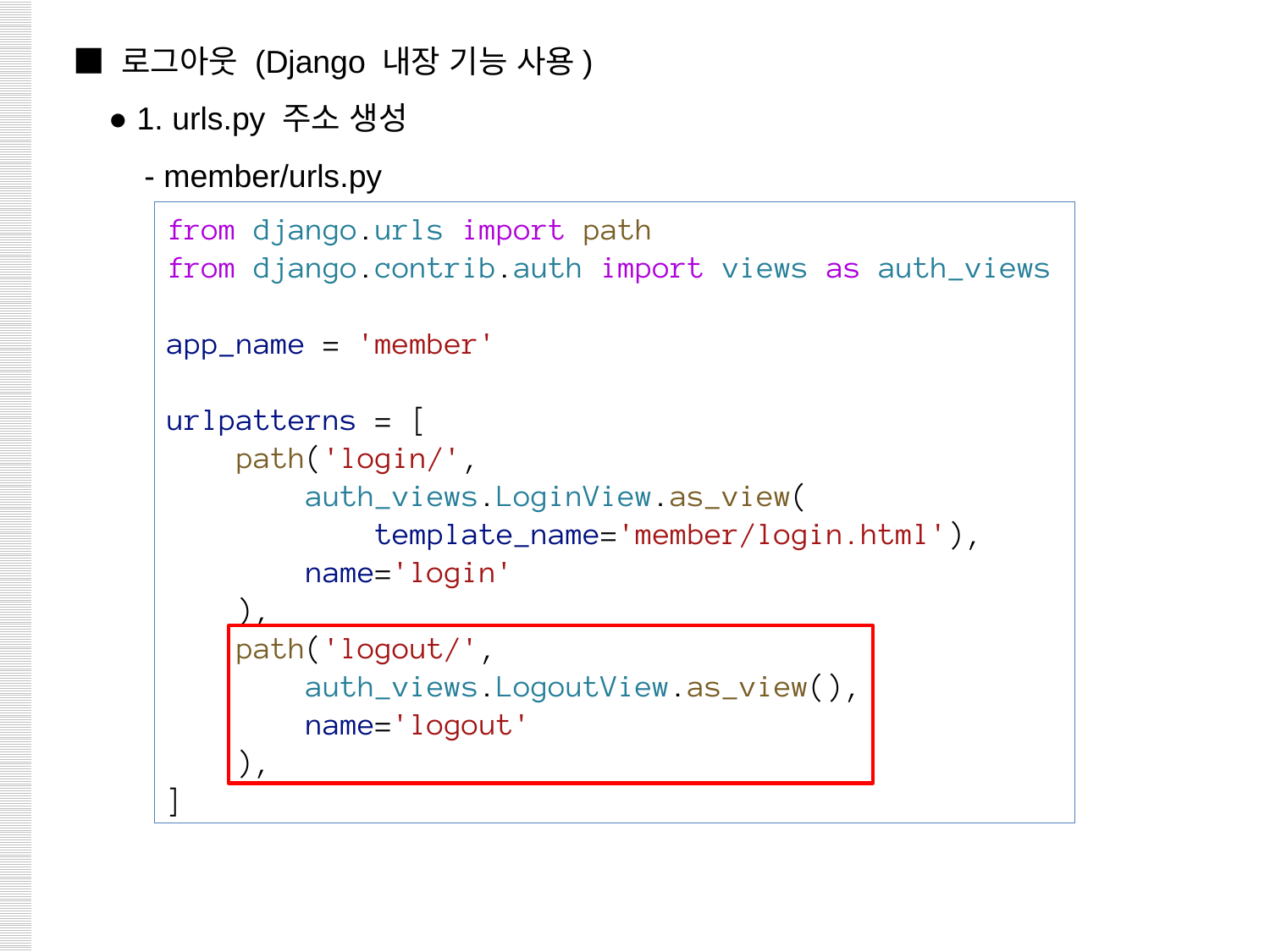

■ 로그아웃 (Django 내장 기능 사용)
    ● 1. urls.py 주소 생성
        - member/urls.py
from django.urls import path
from django.contrib.auth import views as auth_views
app_name = 'member'
urlpatterns = [
    path('login/',
        auth_views.LoginView.as_view(
            template_name='member/login.html'),
        name='login'
    ),
    path('logout/',
        auth_views.LogoutView.as_view(),
        name='logout'
    ),
]